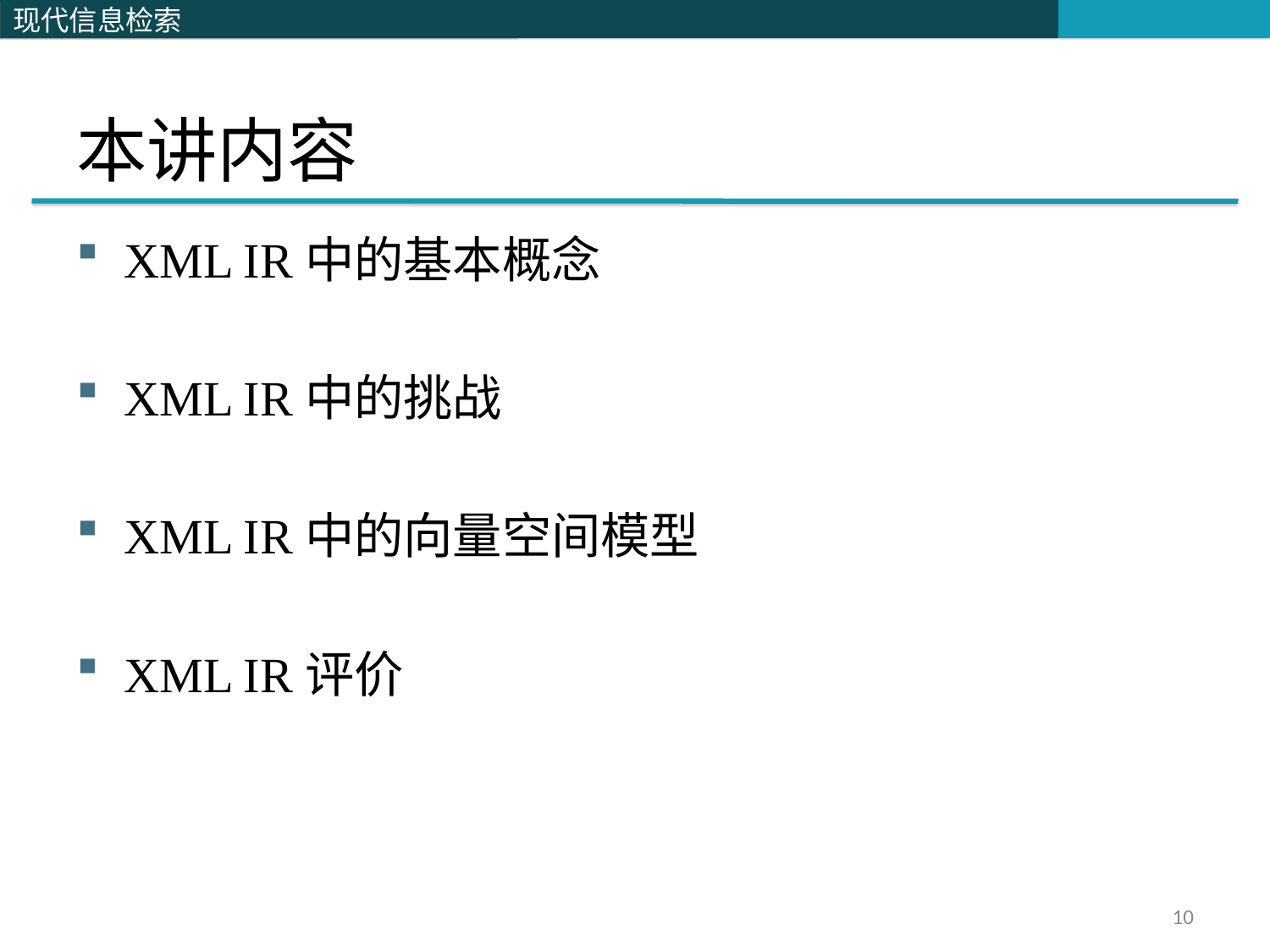

# 本讲内容
XML IR中的基本概念

XML IR中的挑战

XML IR中的向量空间模型

XML IR评价
10